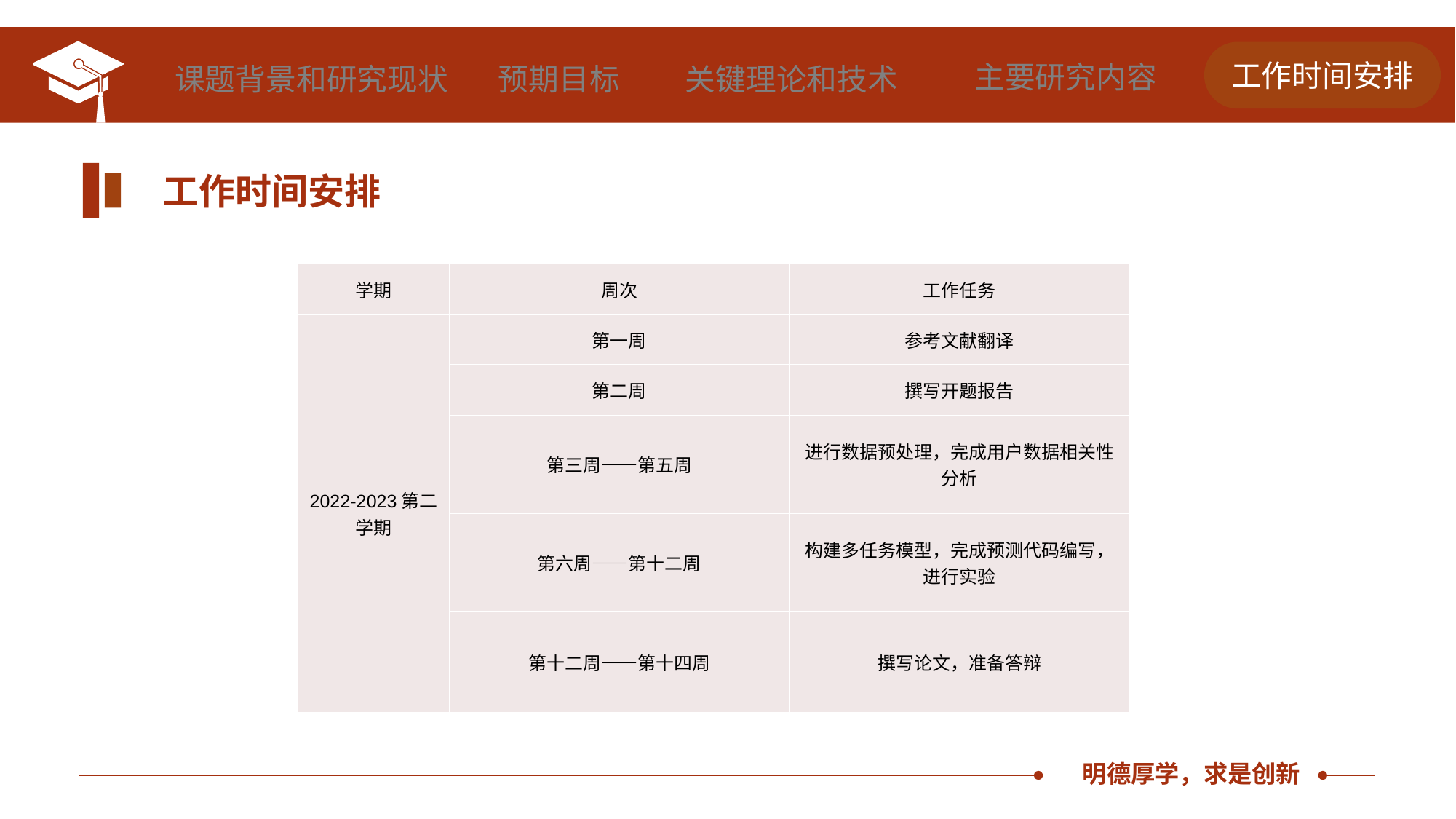

工作时间安排
主要研究内容
课题背景和研究现状
预期目标
关键理论和技术

工作时间安排

| 学期 | 周次 | 工作任务 |
| --- | --- | --- |
| 2022-2023第二学期 | 第一周 | 参考文献翻译 |
|  | 第二周 | 撰写开题报告 |
|  | 第三周——第五周 | 进行数据预处理，完成用户数据相关性分析 |
|  | 第六周——第十二周 | 构建多任务模型，完成预测代码编写，进行实验 |
|  | 第十二周——第十四周 | 撰写论文，准备答辩 |